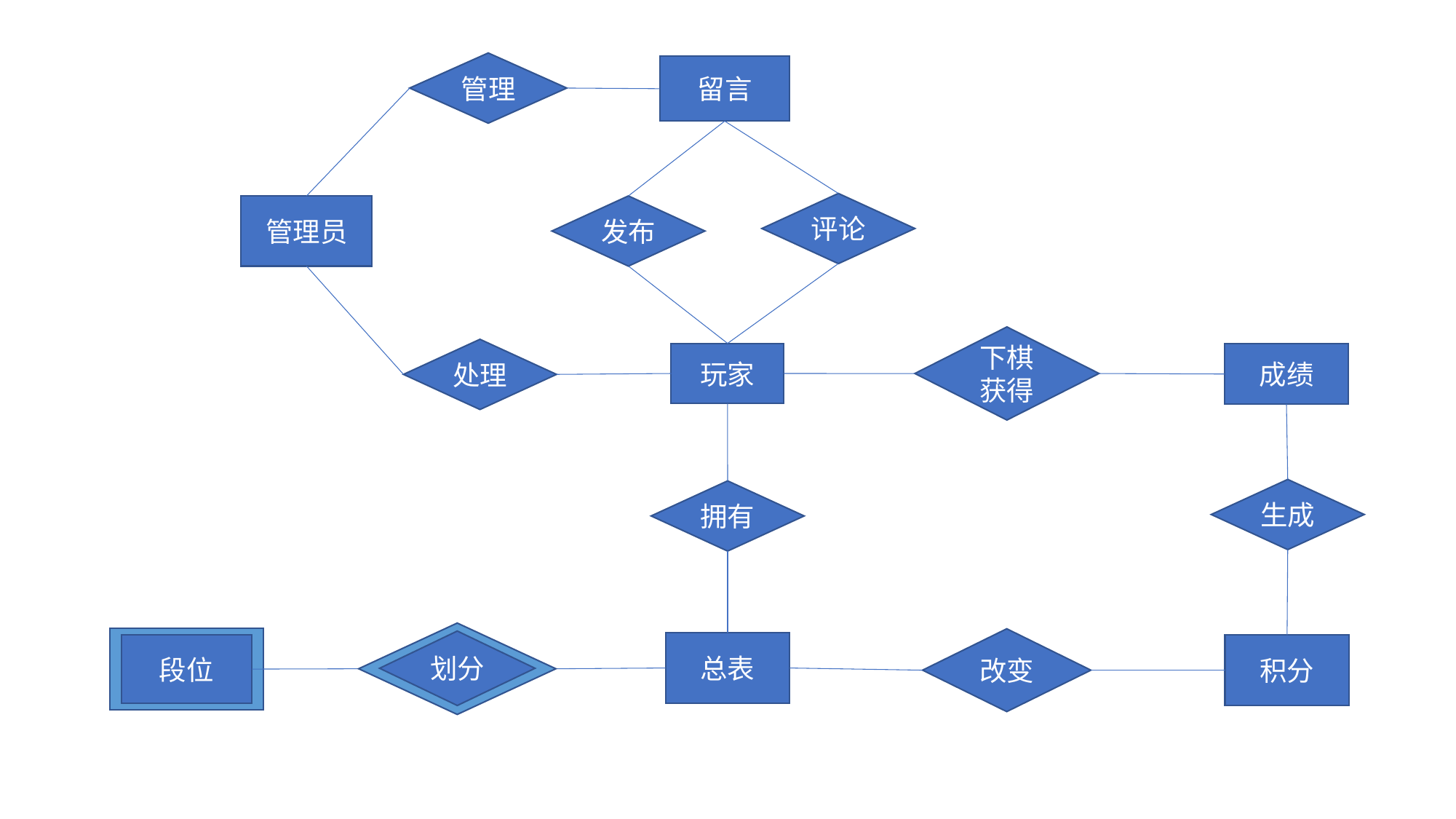

管理
留言
评论
管理员
发布
下棋获得
处理
玩家
成绩
生成
拥有

划分

段位
改变
总表
积分